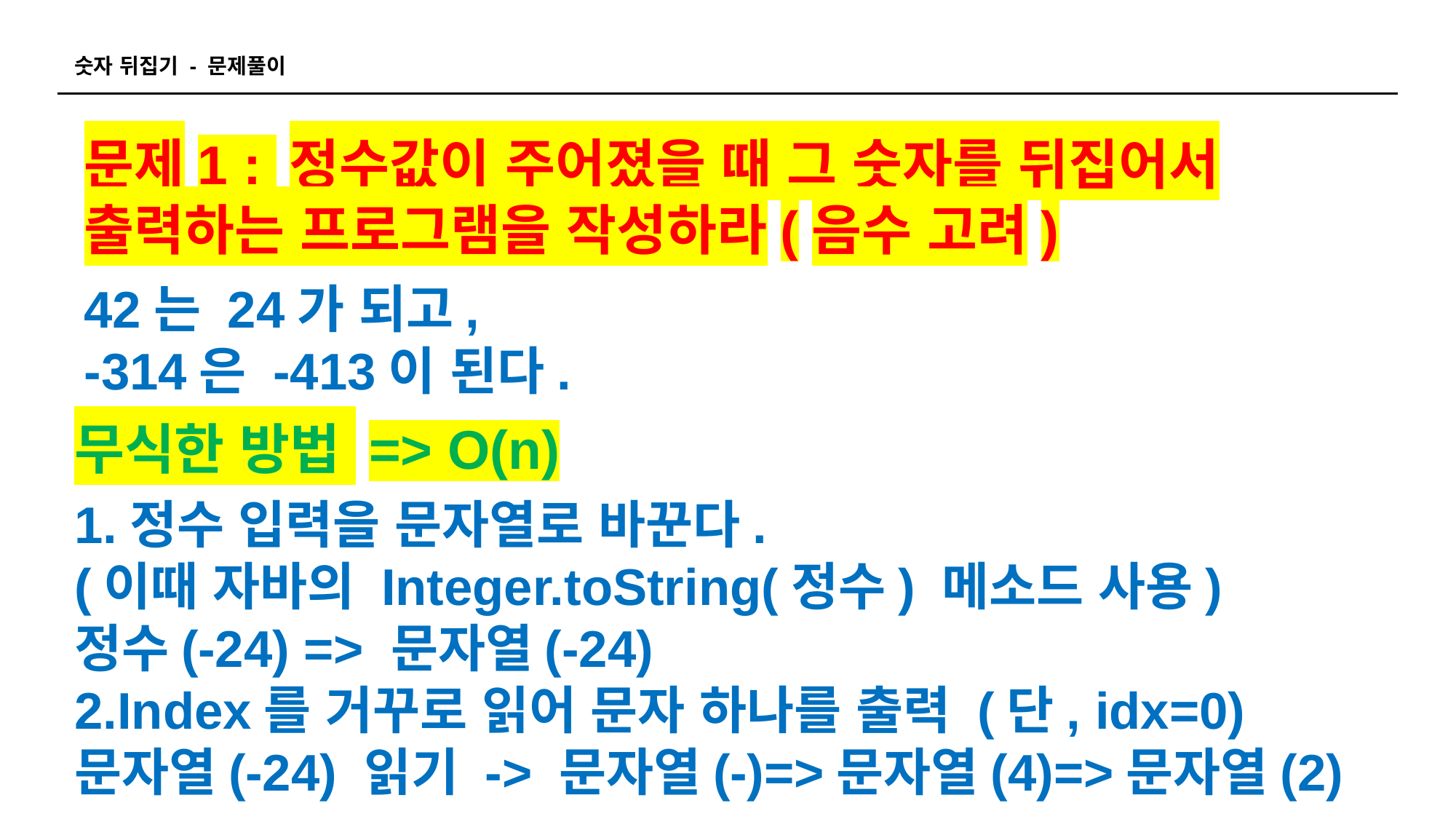

숫자 뒤집기 - 문제풀이
문제1 : 정수값이 주어졌을 때 그 숫자를 뒤집어서 출력하는 프로그램을 작성하라(음수 고려)
42는 24가 되고,
-314은 -413이 된다.
무식한 방법 => O(n)
1.정수 입력을 문자열로 바꾼다.
(이때 자바의 Integer.toString(정수) 메소드 사용)
정수(-24) => 문자열(-24)
2.Index를 거꾸로 읽어 문자 하나를 출력 (단, idx=0)
문자열(-24) 읽기 -> 문자열(-)=>문자열(4)=>문자열(2)